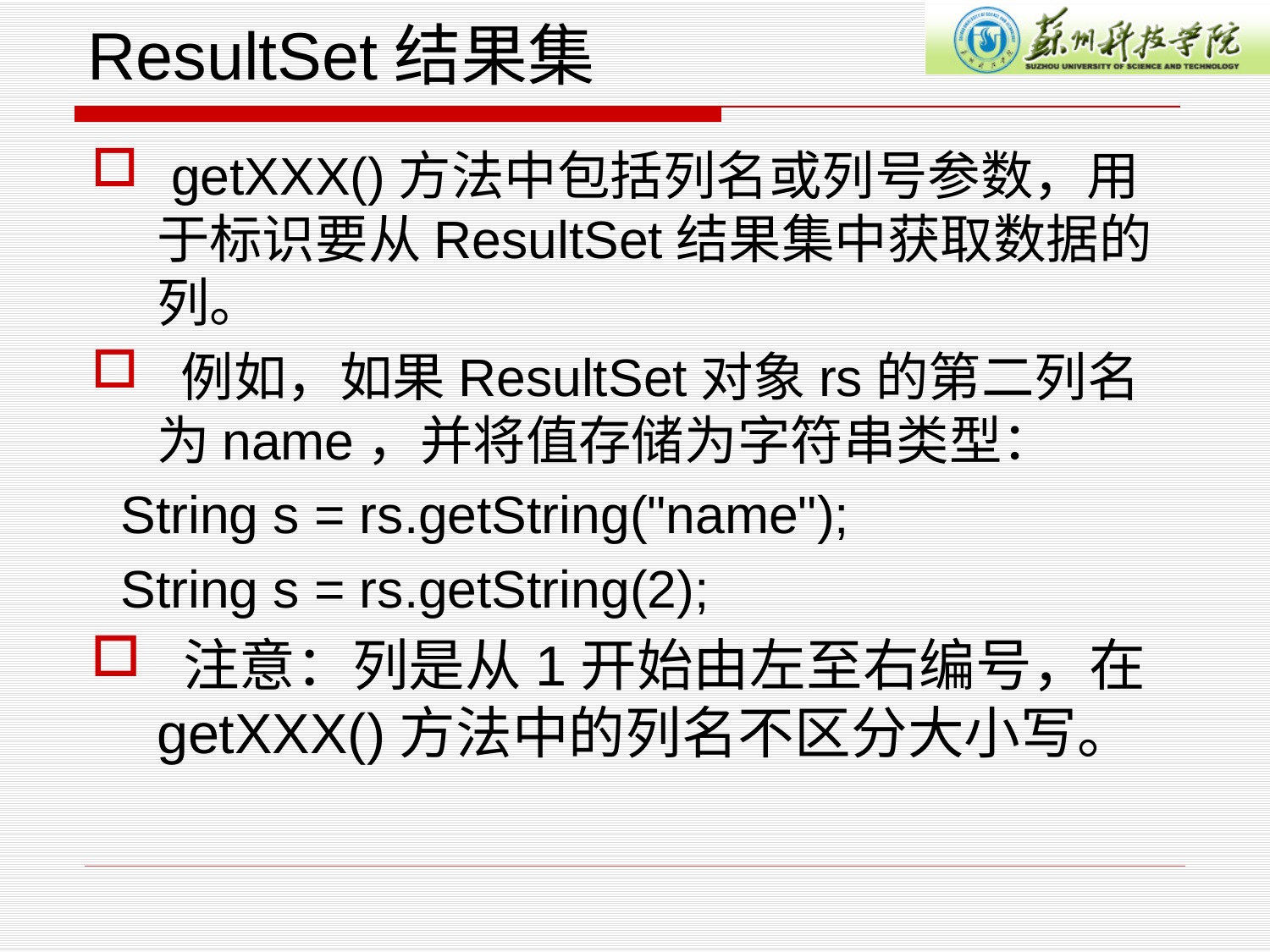

# ResultSet结果集
 getXXX()方法中包括列名或列号参数，用于标识要从ResultSet结果集中获取数据的列。
 例如，如果ResultSet对象rs的第二列名为name，并将值存储为字符串类型：
  String s = rs.getString("name");
  String s = rs.getString(2);
 注意：列是从1开始由左至右编号，在getXXX()方法中的列名不区分大小写。